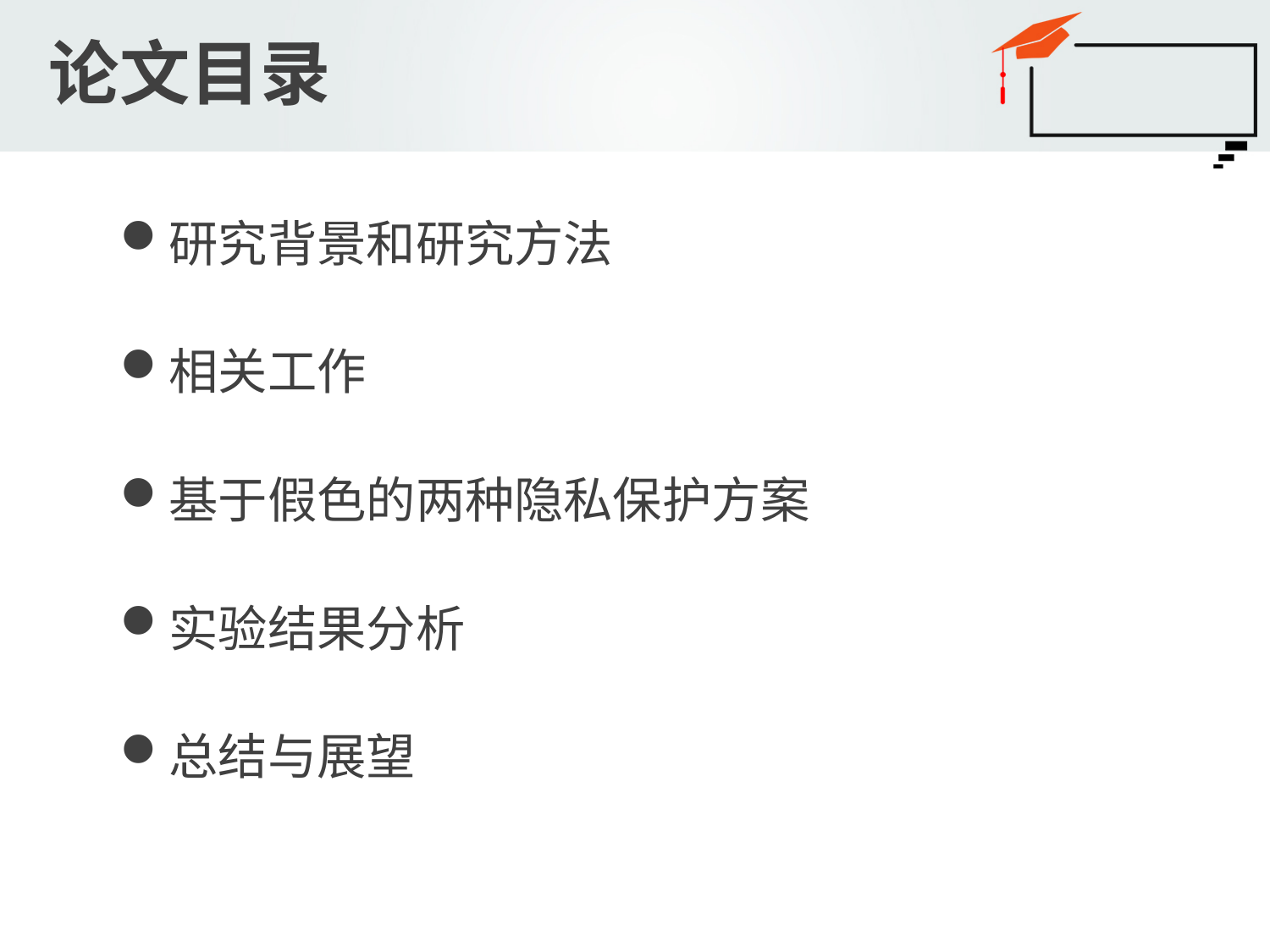

# 论文目录
研究背景和研究方法
相关工作
基于假色的两种隐私保护方案
实验结果分析
总结与展望